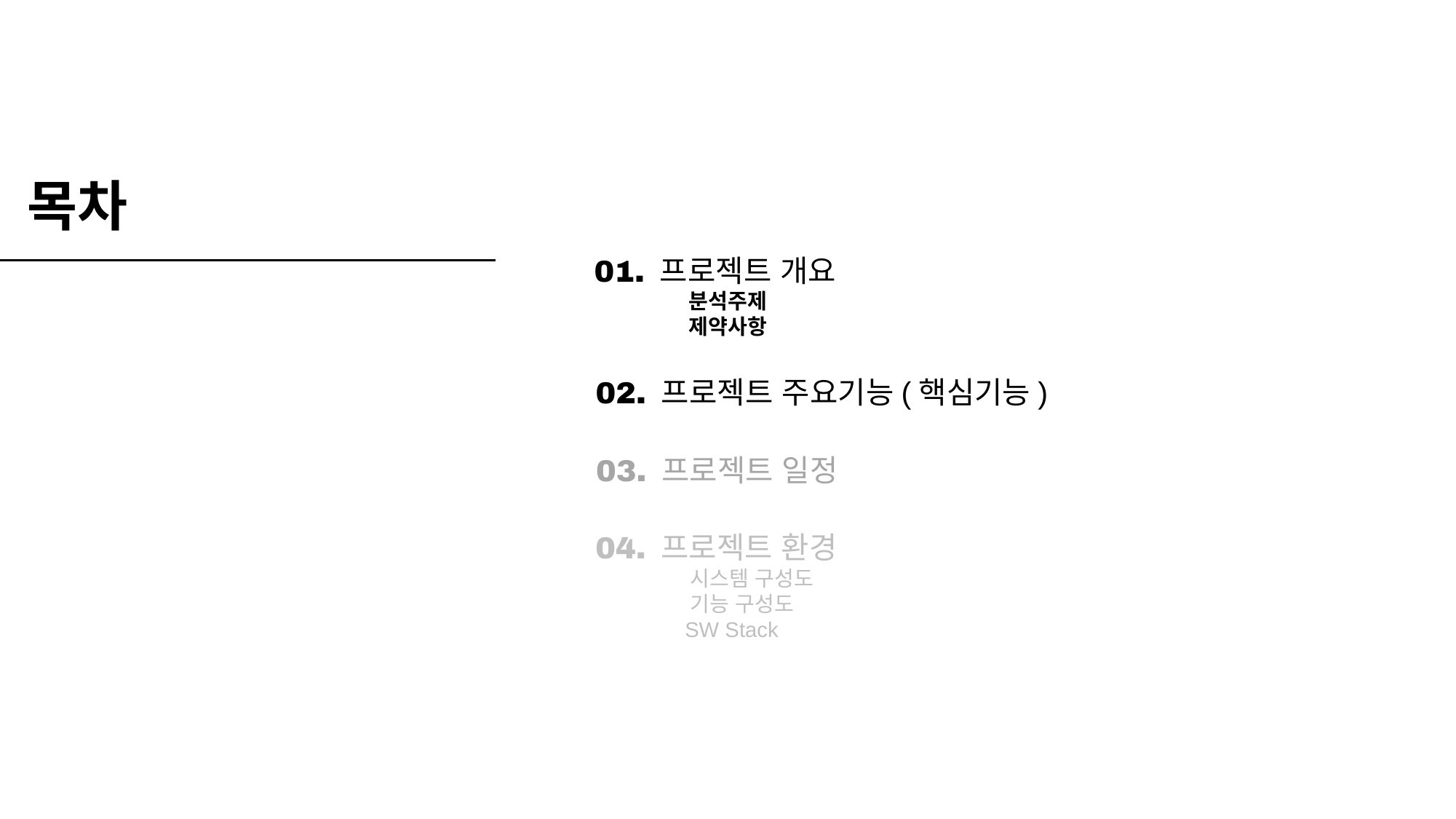

목차
01.
프로젝트 개요
    분석주제
    제약사항
02.
프로젝트 주요기능(핵심기능)
03.
프로젝트 일정
04.
프로젝트 환경
    시스템 구성도
    기능 구성도
    SW Stack